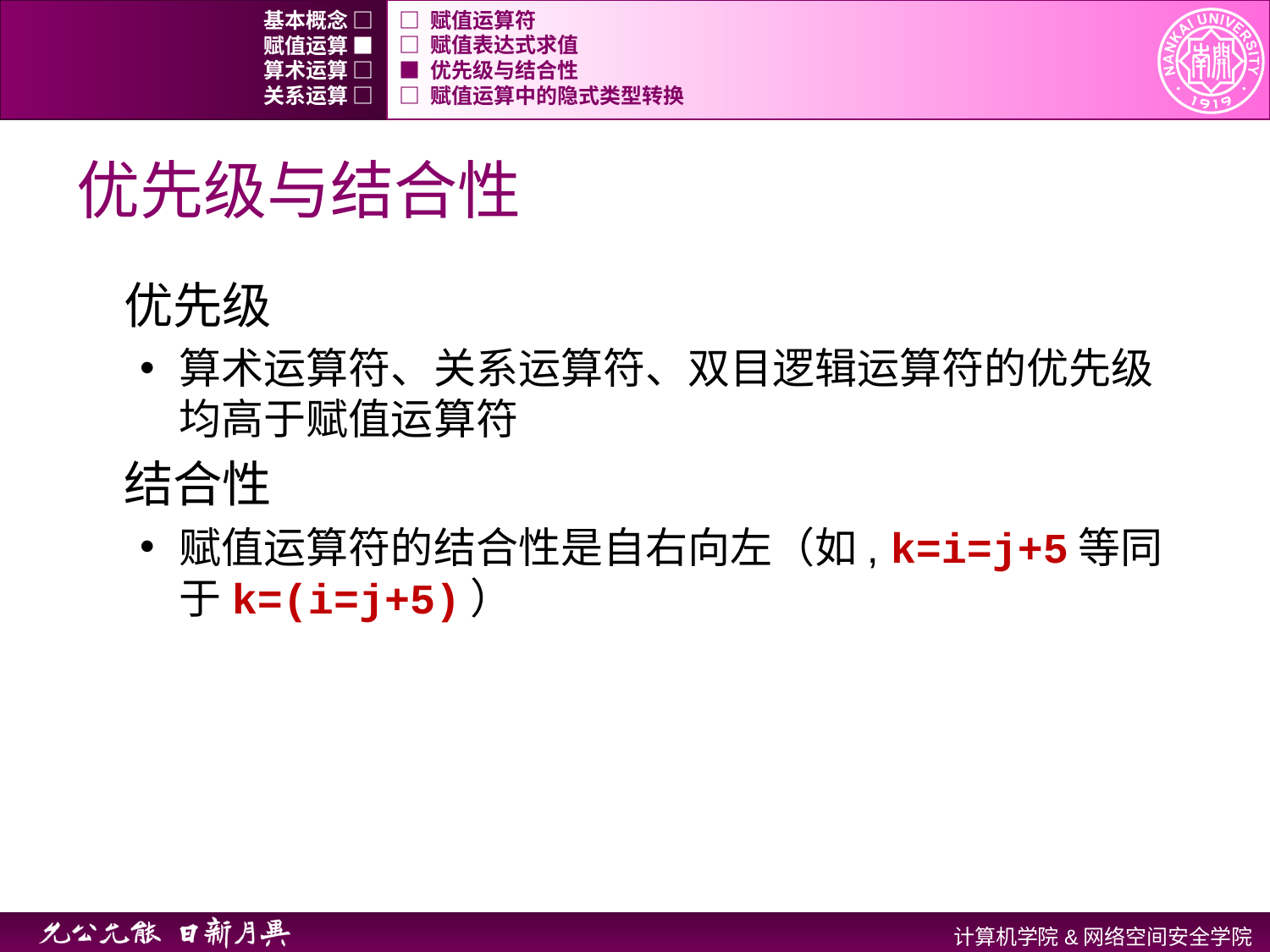

基本概念 □
□ 赋值运算符
赋值运算 ■
□ 赋值表达式求值
算术运算 □
■ 优先级与结合性
关系运算 □
□ 赋值运算中的隐式类型转换
# 优先级与结合性
优先级
算术运算符、关系运算符、双目逻辑运算符的优先级均高于赋值运算符
结合性
赋值运算符的结合性是自右向左（如, k=i=j+5等同于k=(i=j+5)）